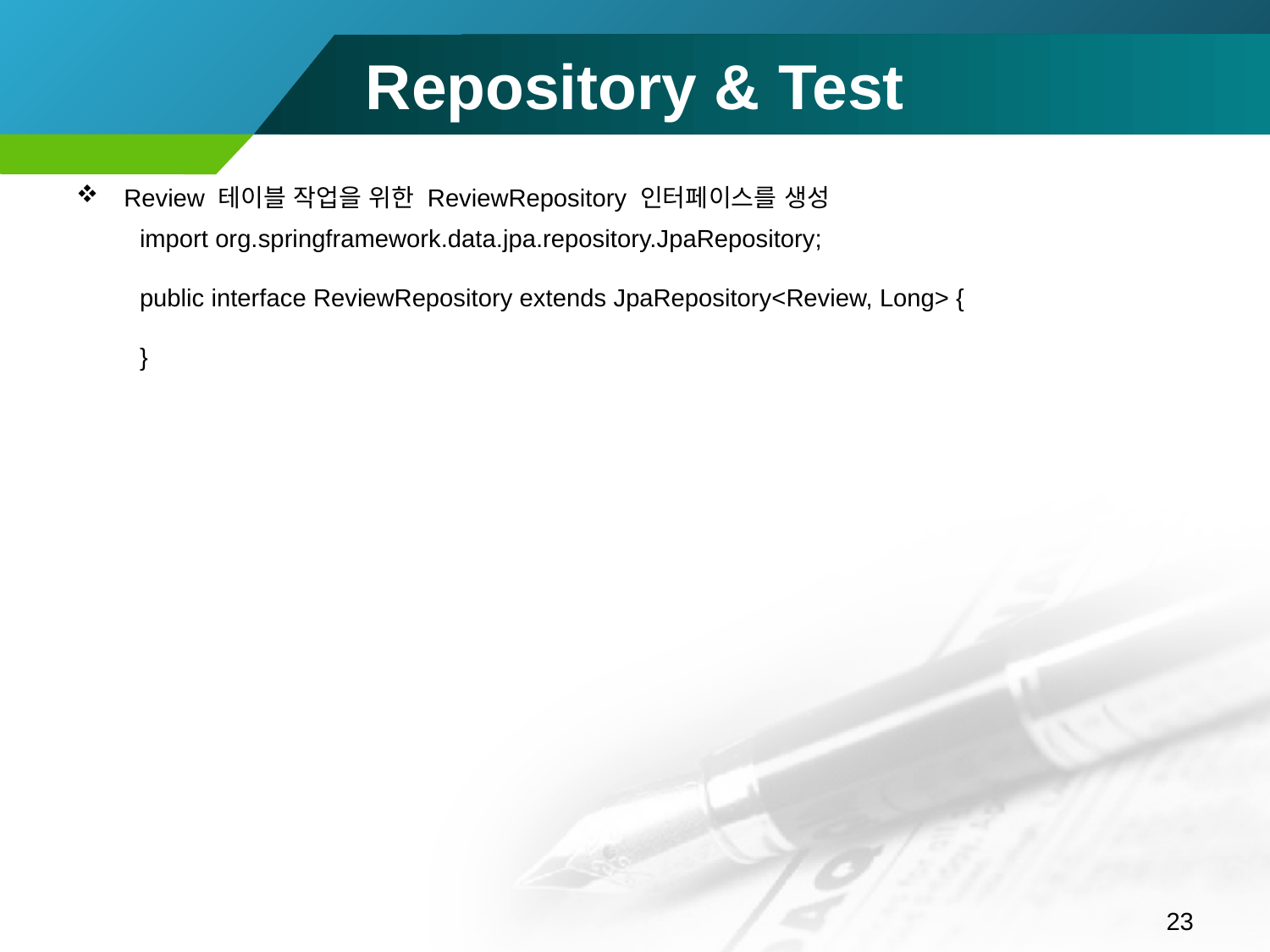

# Repository & Test
Review 테이블 작업을 위한 ReviewRepository 인터페이스를 생성
import org.springframework.data.jpa.repository.JpaRepository;

public interface ReviewRepository extends JpaRepository<Review, Long> {

}
23